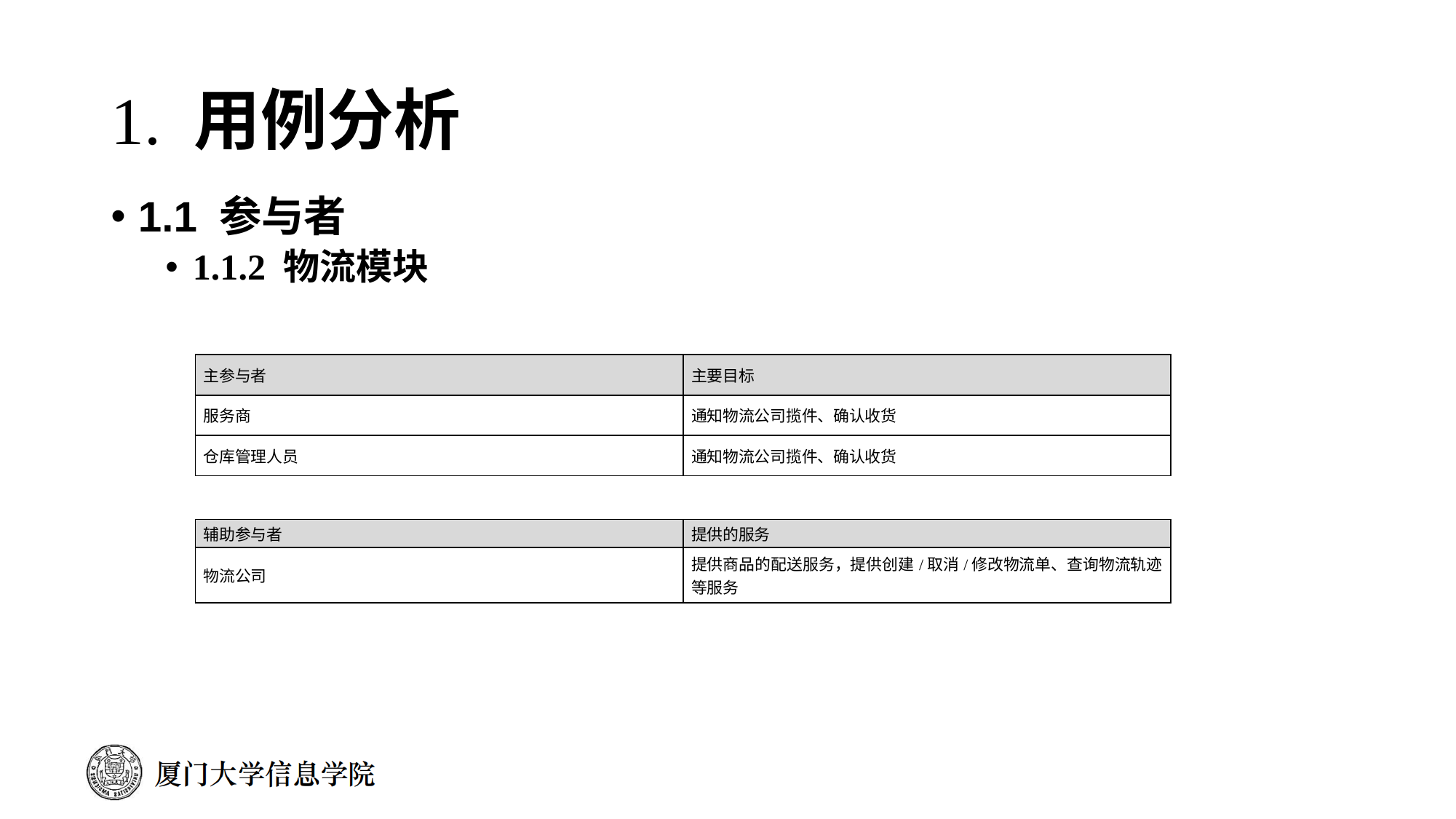

# 1. 用例分析
1.1 参与者
1.1.2 物流模块
| 主参与者 | 主要目标 |
| --- | --- |
| 服务商 | 通知物流公司揽件、确认收货 |
| 仓库管理人员 | 通知物流公司揽件、确认收货 |
| 辅助参与者 | 提供的服务 |
| --- | --- |
| 物流公司 | 提供商品的配送服务，提供创建/取消/修改物流单、查询物流轨迹等服务 |